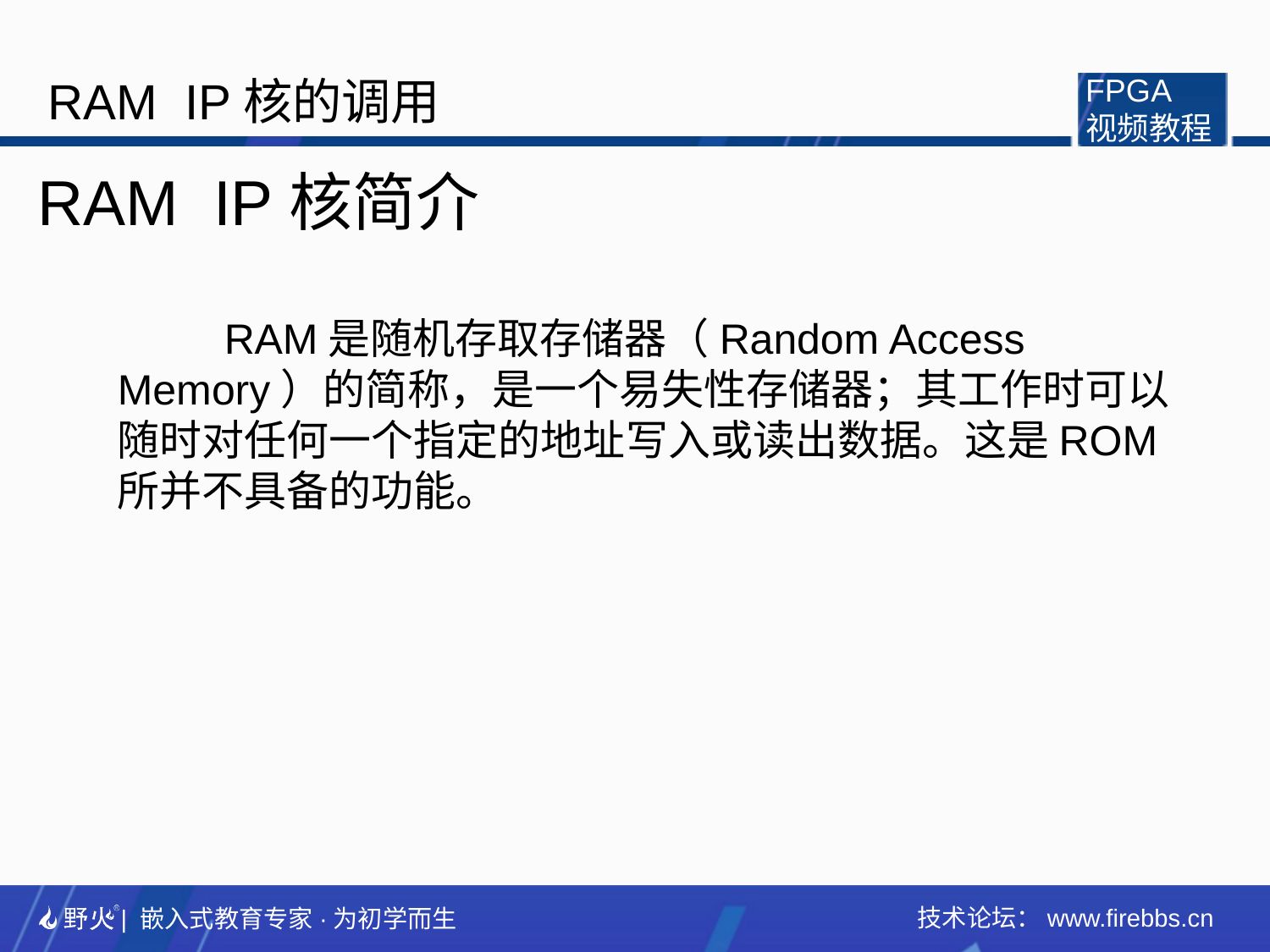

RAM  IP核的调用
FPGA
视频教程
RAM  IP核简介
         RAM是随机存取存储器（Random Access Memory）的简称，是一个易失性存储器；其工作时可以随时对任何一个指定的地址写入或读出数据。这是ROM所并不具备的功能。